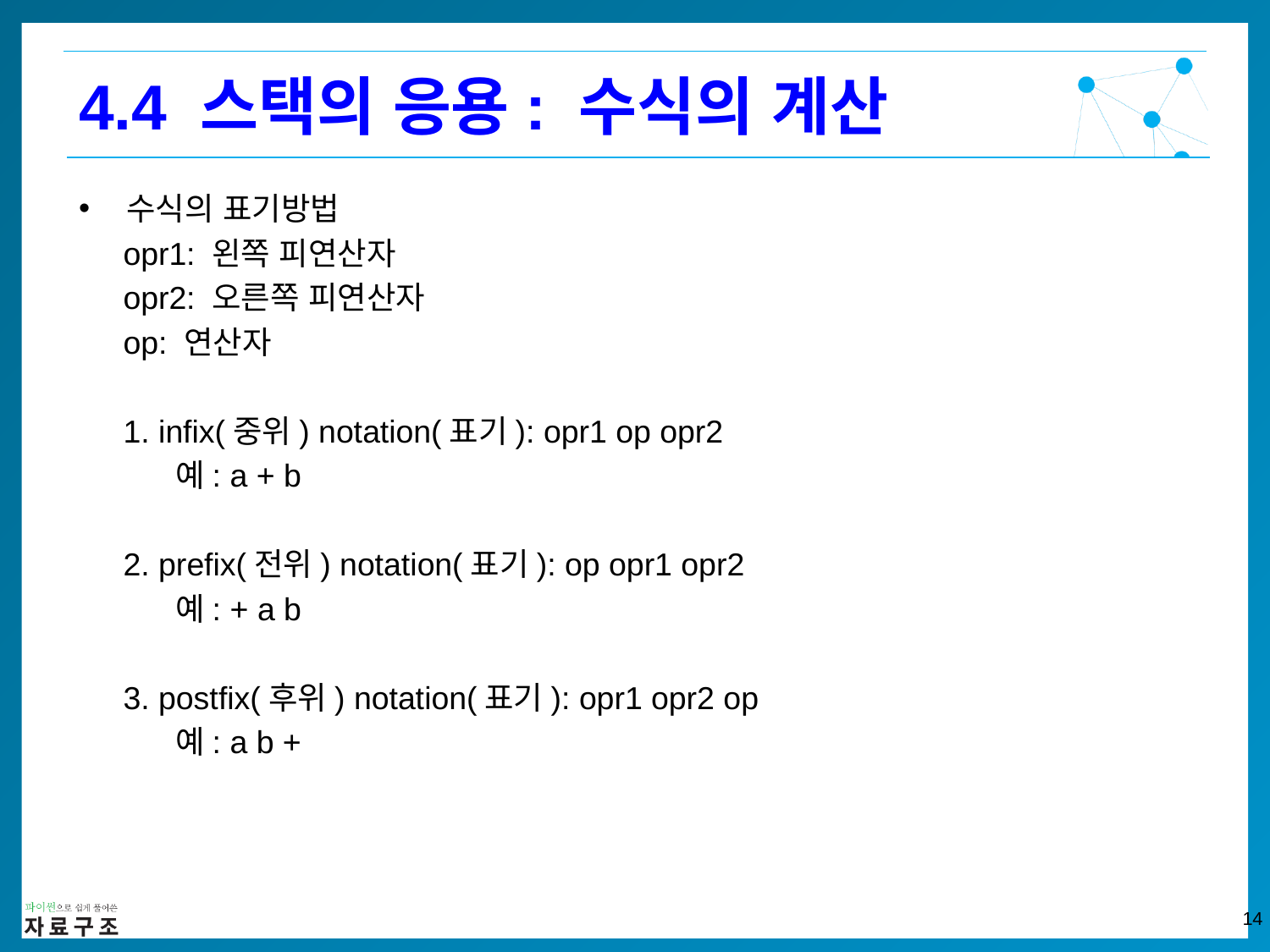

4.4 스택의 응용: 수식의 계산
수식의 표기방법
     opr1: 왼쪽 피연산자
     opr2: 오른쪽 피연산자
     op: 연산자

     1. infix(중위) notation(표기): opr1 op opr2
          예: a + b

     2. prefix(전위) notation(표기): op opr1 opr2
          예: + a b

     3. postfix(후위) notation(표기): opr1 opr2 op
          예: a b +